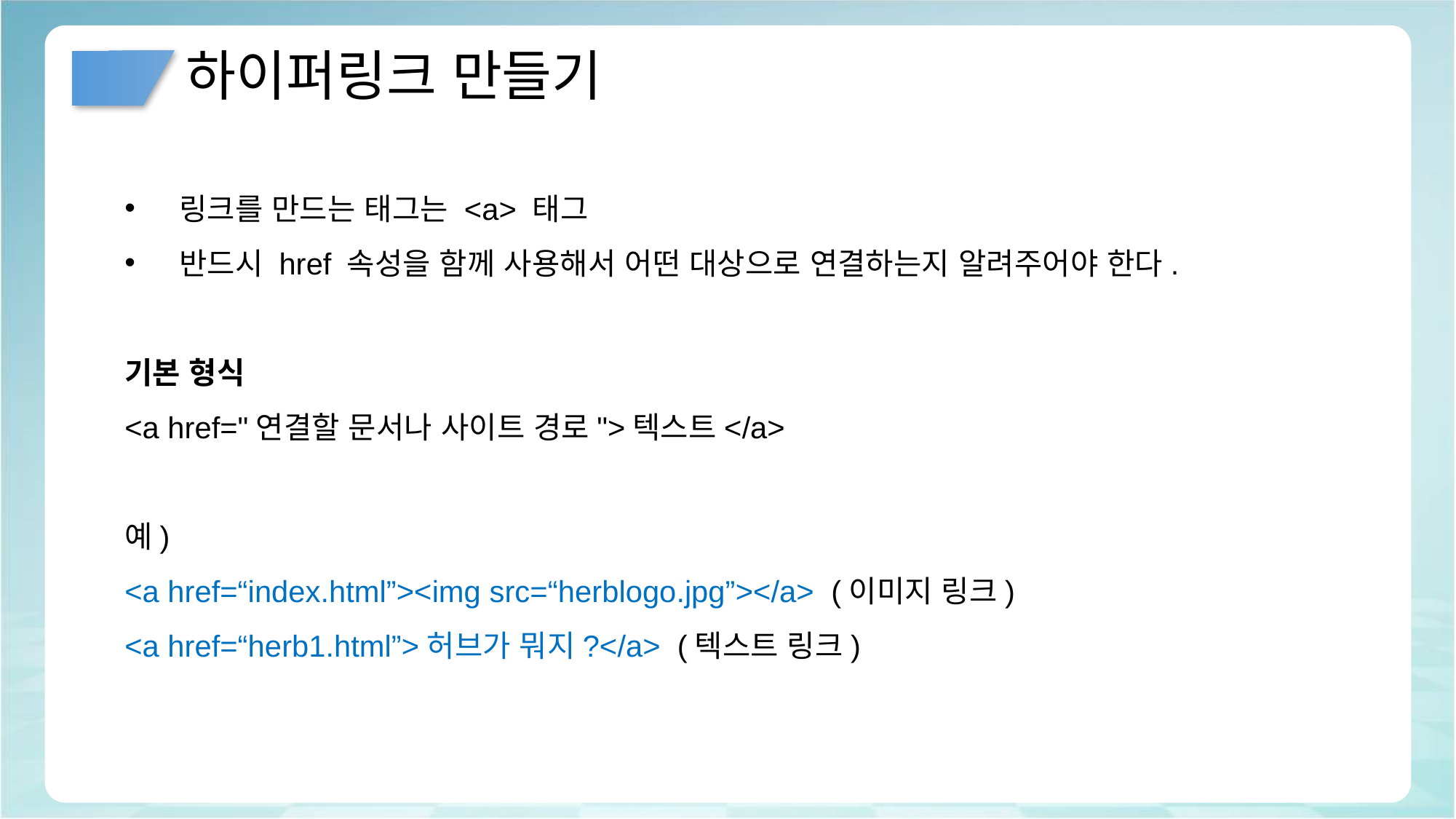

# 하이퍼링크 만들기
링크를 만드는 태그는 <a> 태그
반드시 href 속성을 함께 사용해서 어떤 대상으로 연결하는지 알려주어야 한다.

기본 형식
<a href="연결할 문서나 사이트 경로">텍스트</a>

예)
<a href=“index.html”><img src=“herblogo.jpg”></a>  (이미지 링크)
<a href=“herb1.html”>허브가 뭐지?</a>  (텍스트 링크)